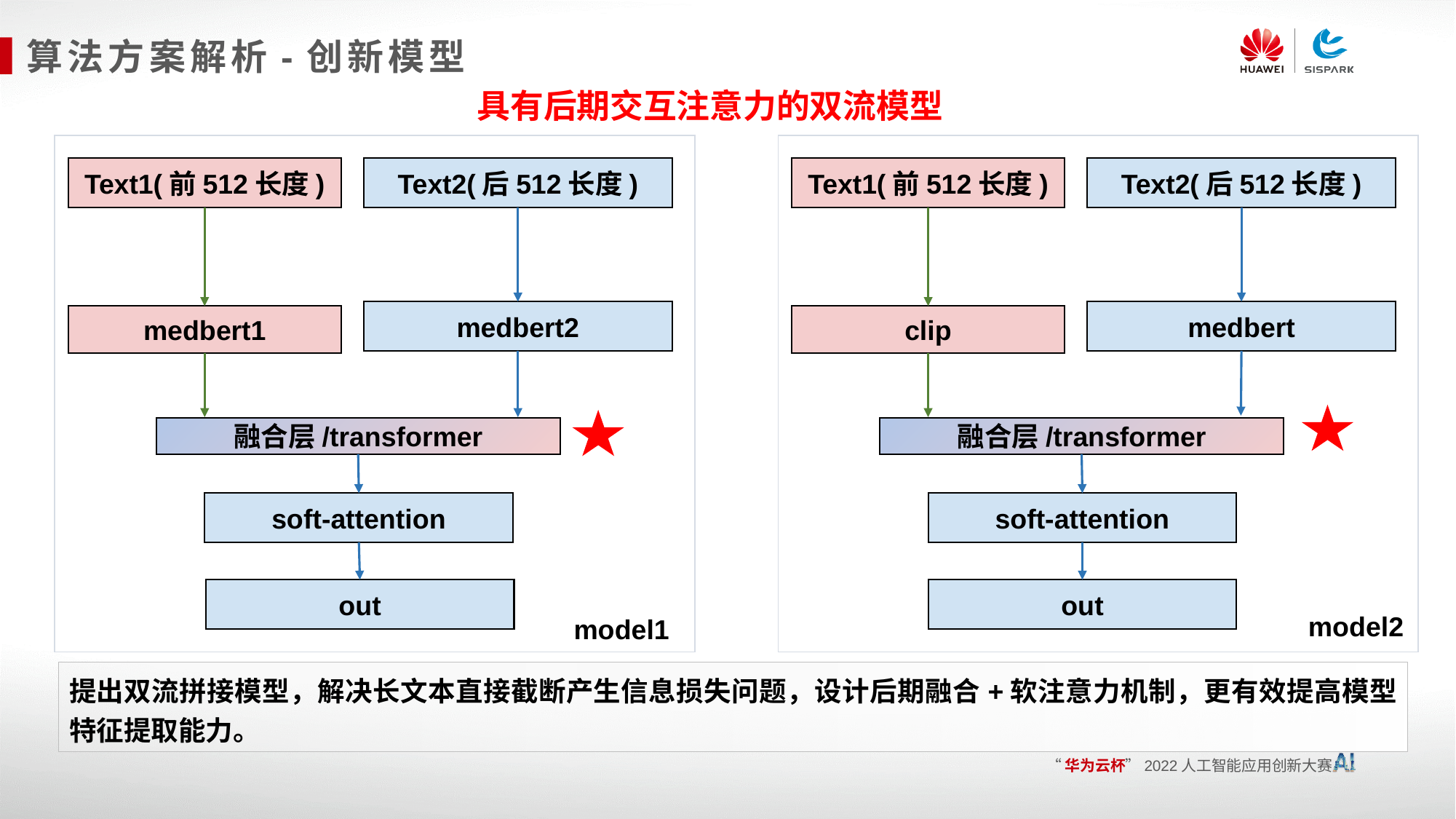

算法方案解析-创新模型
具有后期交互注意力的双流模型

Text1(前512长度)
Text1(前512长度)
Text2(后512长度)
Text2(后512长度)
medbert2
medbert
medbert1
clip

融合层/transformer
融合层/transformer
soft-attention
soft-attention
out
out
model2
model1
提出双流拼接模型，解决长文本直接截断产生信息损失问题，设计后期融合+软注意力机制，更有效提高模型特征提取能力。